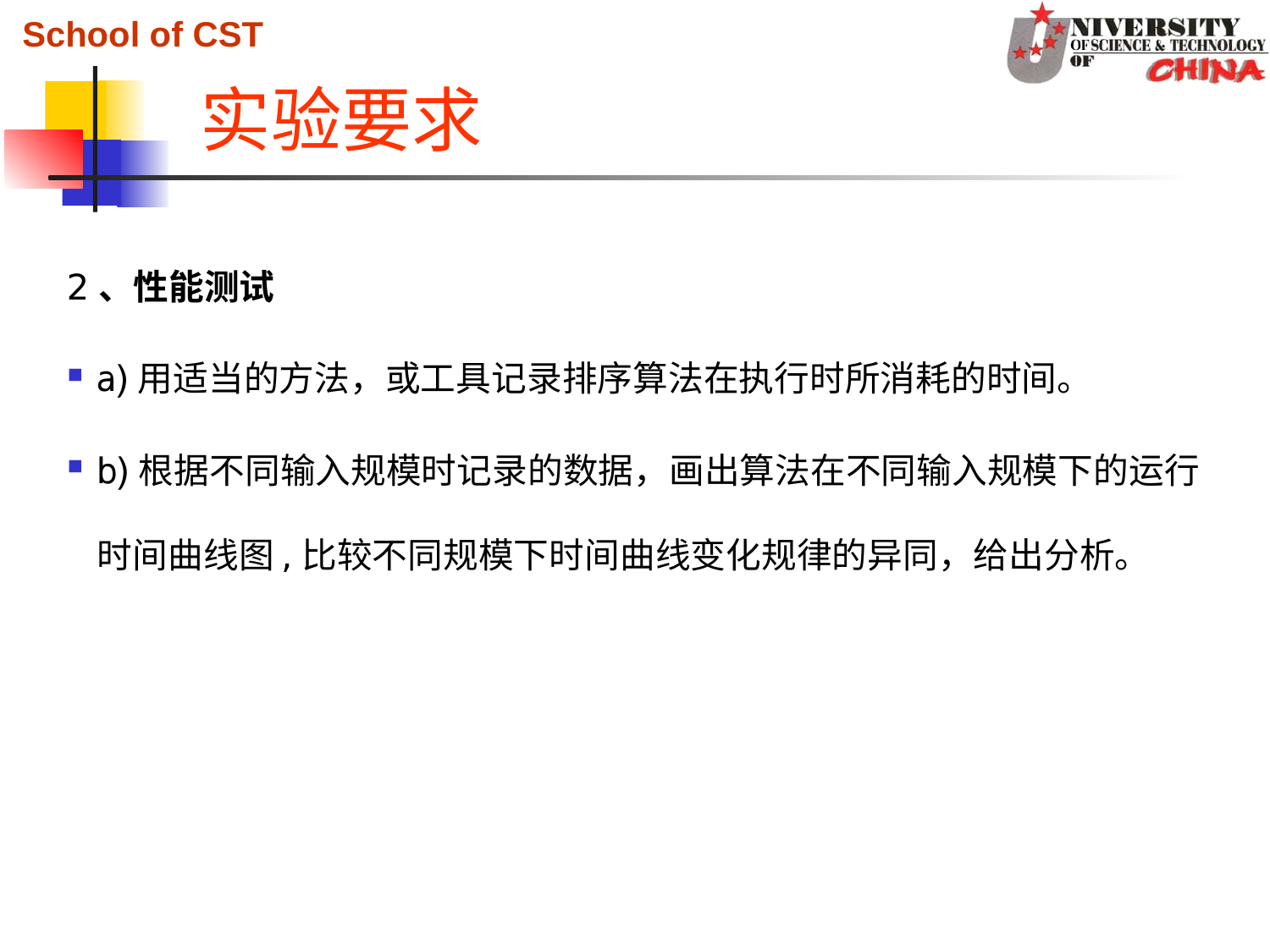

实验要求
2、性能测试
a)用适当的方法，或工具记录排序算法在执行时所消耗的时间。
b)根据不同输入规模时记录的数据，画出算法在不同输入规模下的运行时间曲线图,比较不同规模下时间曲线变化规律的异同，给出分析。